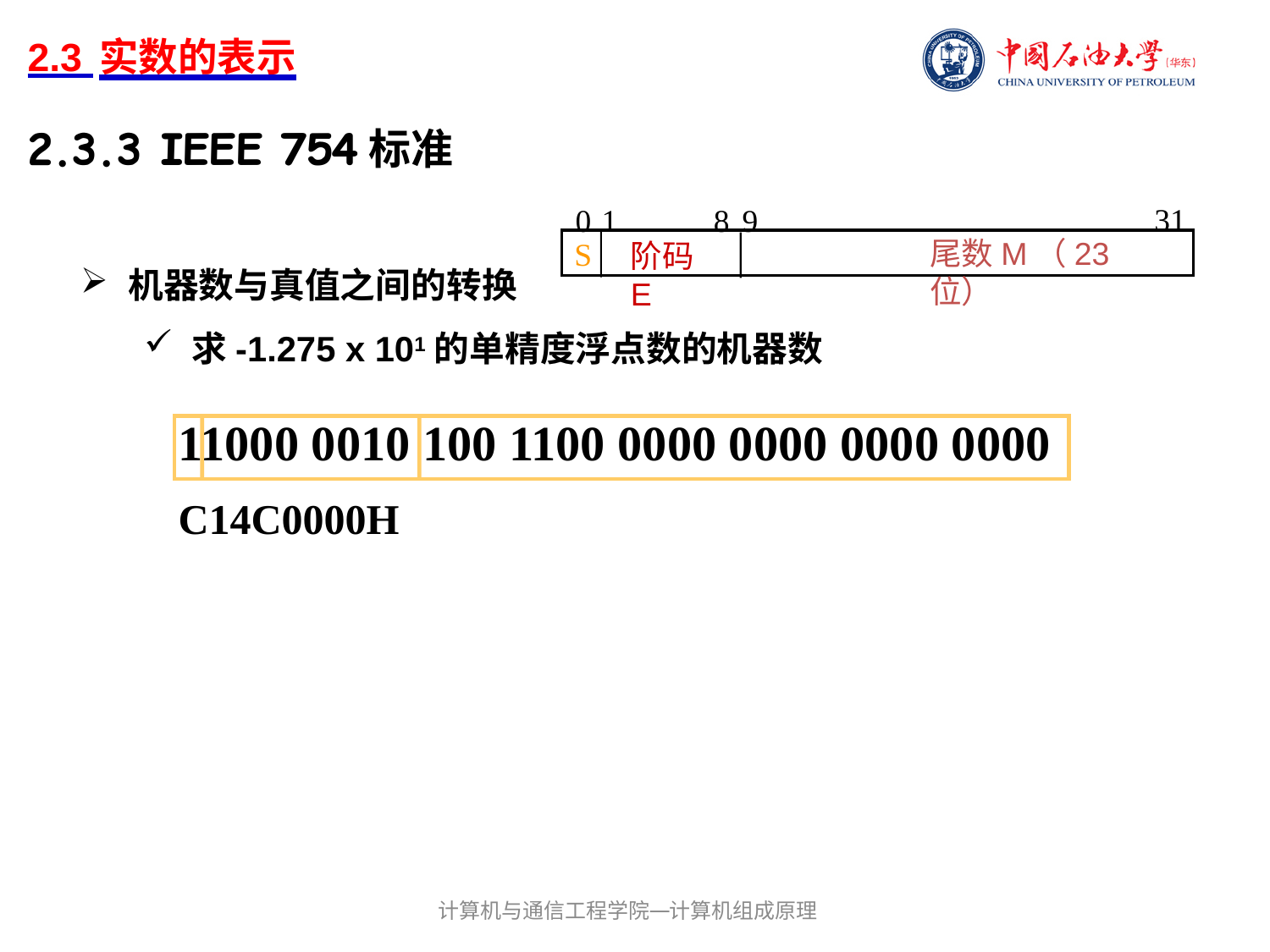

# 2.3 实数的表示
2.3.3 IEEE 754标准
31
0
1
8
9
尾数M（23位）
S

阶码E

机器数与真值之间的转换
求-1.275 x 101的单精度浮点数的机器数
11000 0010 100 1100 0000 0000 0000 0000

C14C0000H
58

计算机与通信工程学院—计算机组成原理